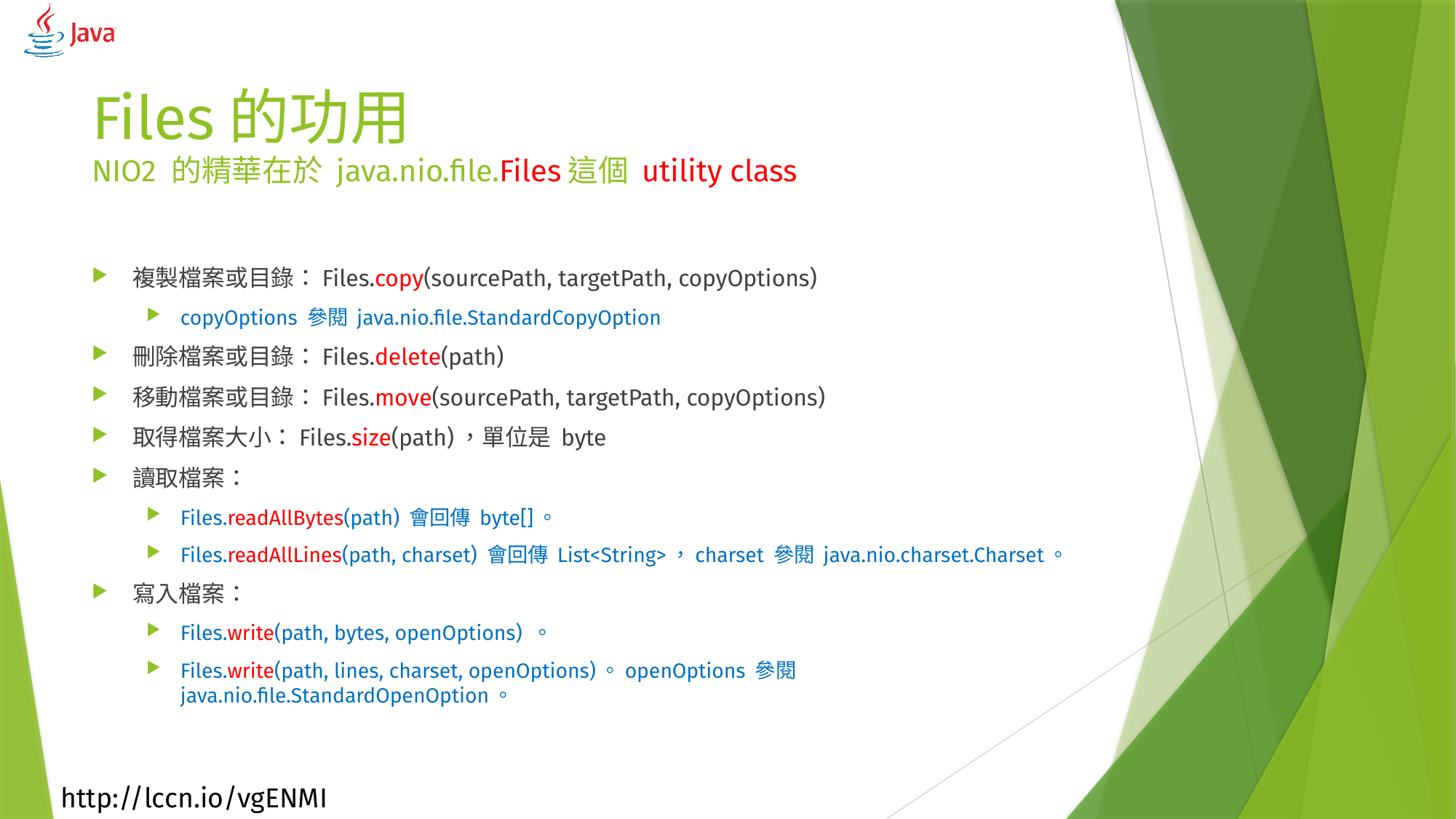

# Files的功用 NIO2 的精華在於 java.nio.file.Files這個 utility class
複製檔案或目錄：Files.copy(sourcePath, targetPath, copyOptions)
copyOptions 參閱 java.nio.file.StandardCopyOption
刪除檔案或目錄：Files.delete(path)
移動檔案或目錄：Files.move(sourcePath, targetPath, copyOptions)
取得檔案大小：Files.size(path)，單位是 byte
讀取檔案：
Files.readAllBytes(path) 會回傳 byte[]。
Files.readAllLines(path, charset) 會回傳 List<String>，charset 參閱 java.nio.charset.Charset。
寫入檔案：
Files.write(path, bytes, openOptions) 。
Files.write(path, lines, charset, openOptions)。openOptions 參閱 java.nio.file.StandardOpenOption。